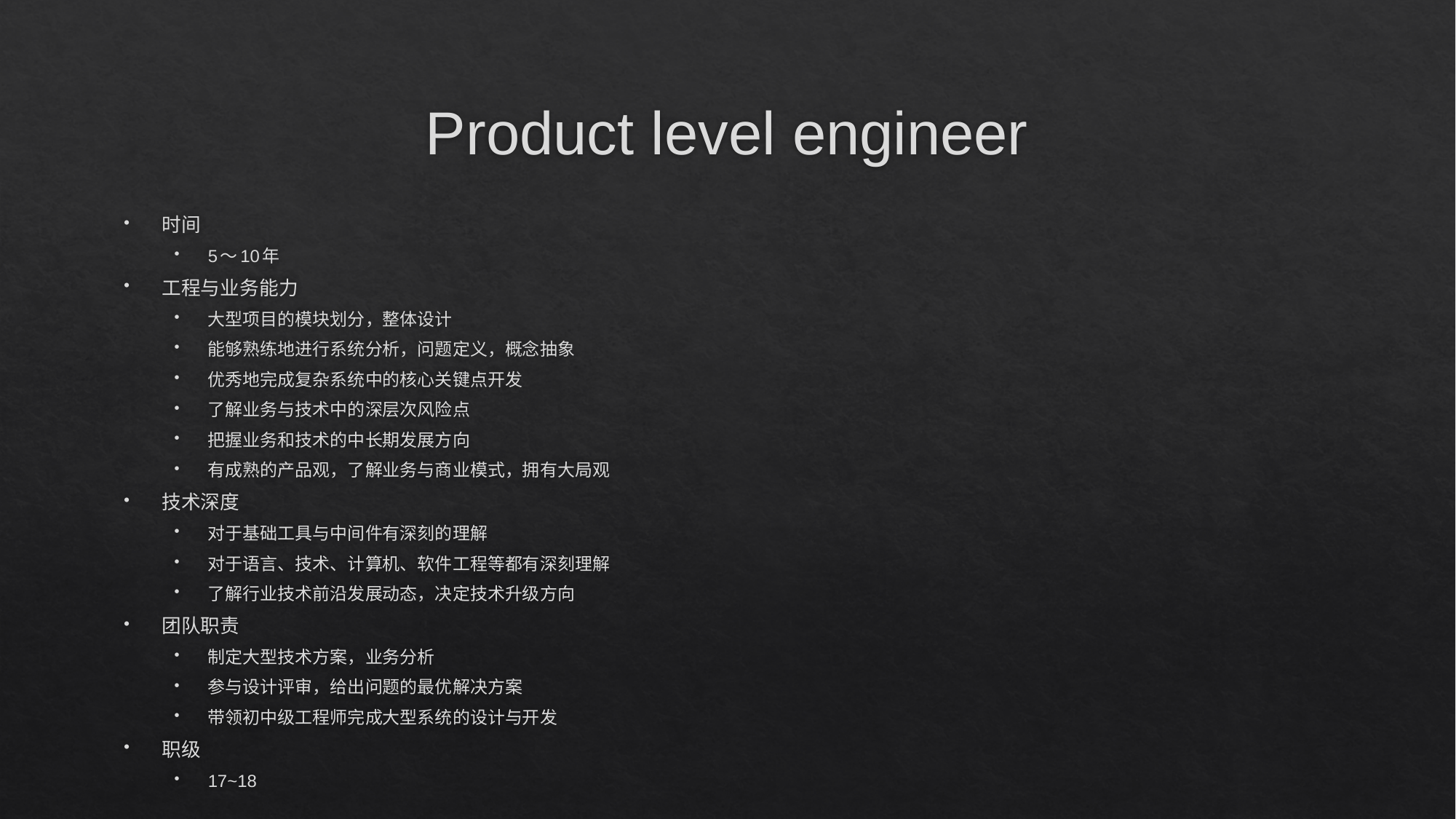

# Product level engineer
时间
5～10年
工程与业务能力
大型项目的模块划分，整体设计
能够熟练地进行系统分析，问题定义，概念抽象
优秀地完成复杂系统中的核心关键点开发
了解业务与技术中的深层次风险点
把握业务和技术的中长期发展方向
有成熟的产品观，了解业务与商业模式，拥有大局观
技术深度
对于基础工具与中间件有深刻的理解
对于语言、技术、计算机、软件工程等都有深刻理解
了解行业技术前沿发展动态，决定技术升级方向
团队职责
制定大型技术方案，业务分析
参与设计评审，给出问题的最优解决方案
带领初中级工程师完成大型系统的设计与开发
职级
17~18